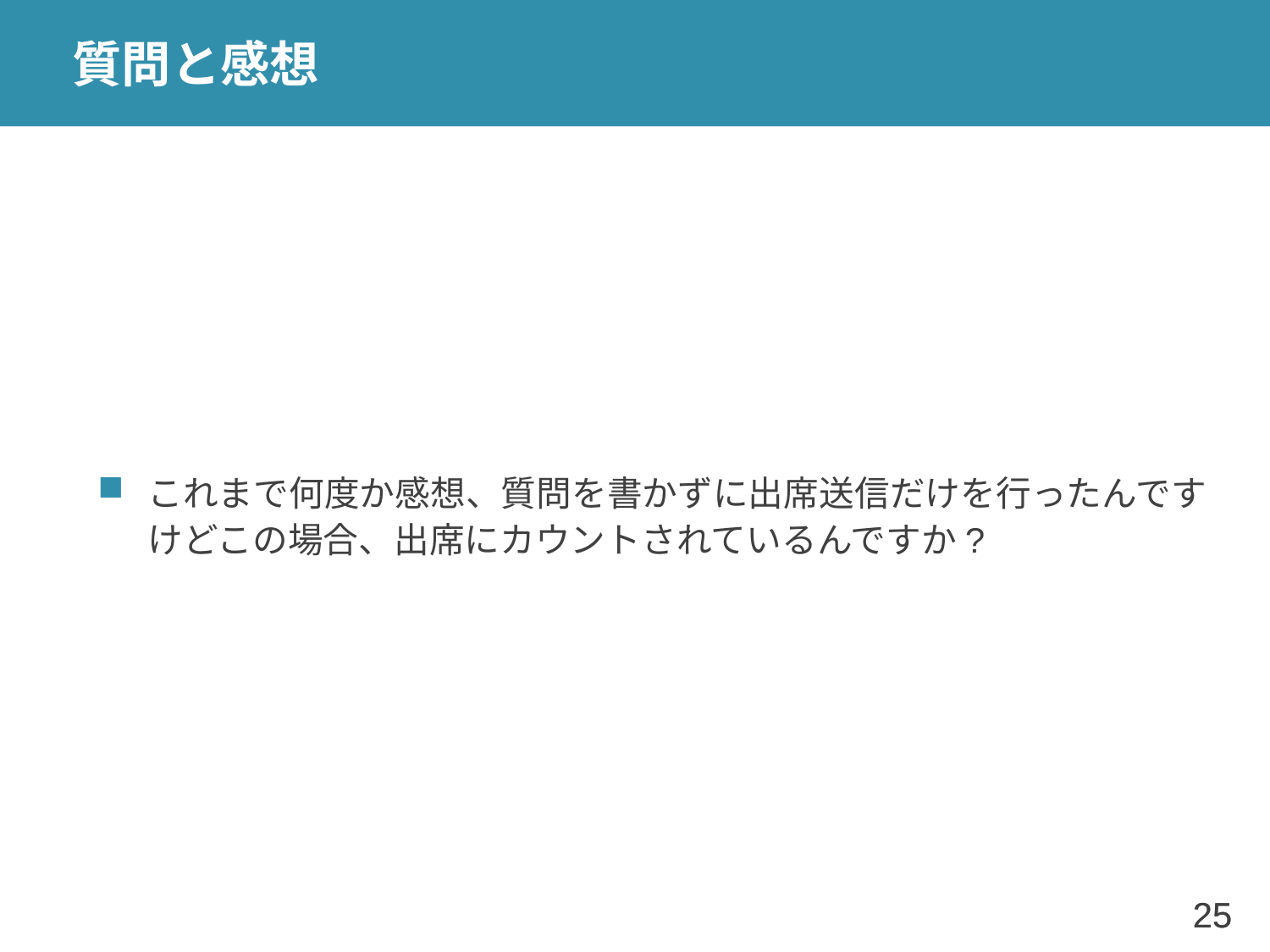

# 質問と感想
これまで何度か感想、質問を書かずに出席送信だけを行ったんですけどこの場合、出席にカウントされているんですか?